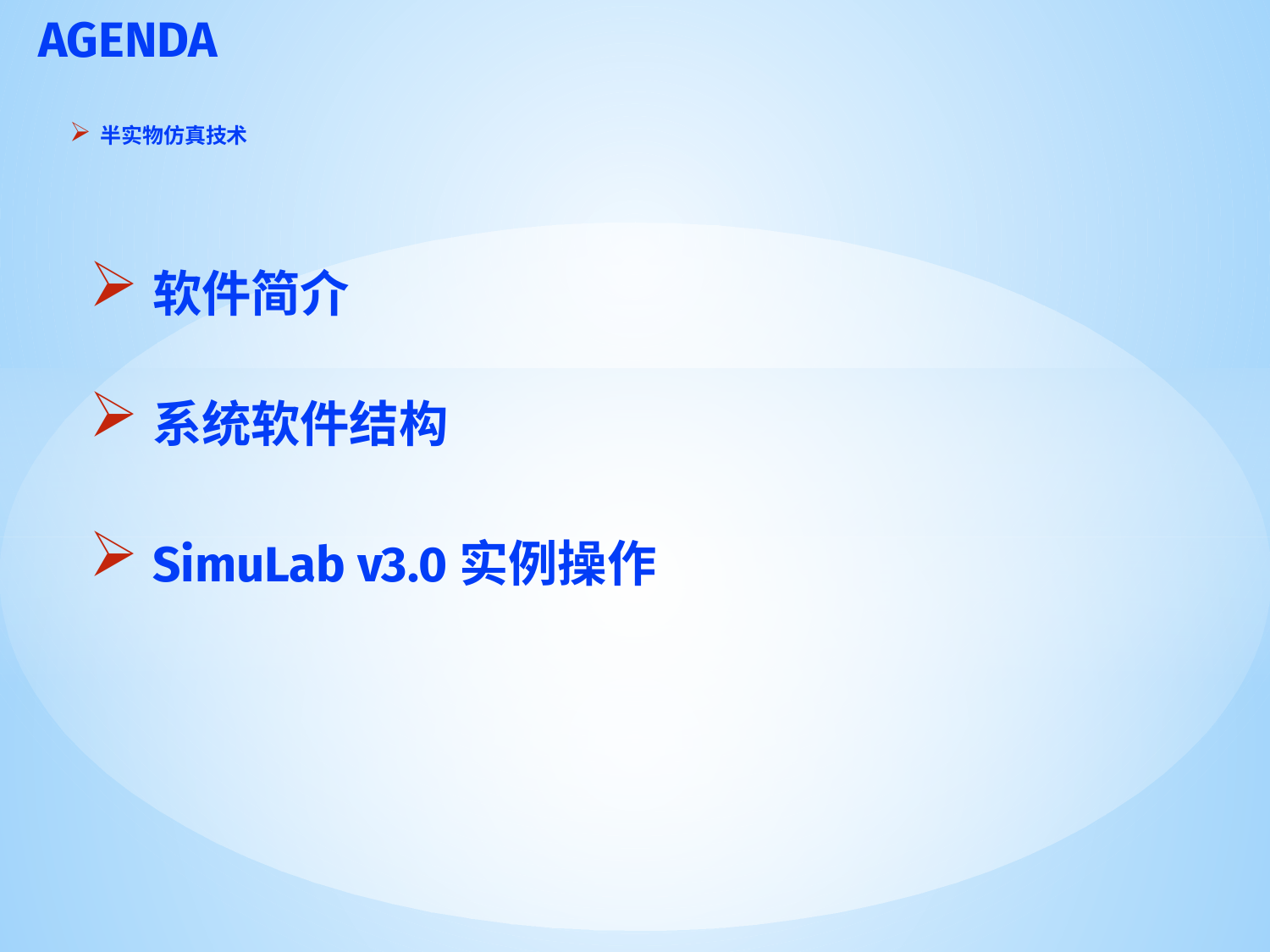

AGENDA
# 半实物仿真技术
软件简介
系统软件结构
SimuLab v3.0实例操作